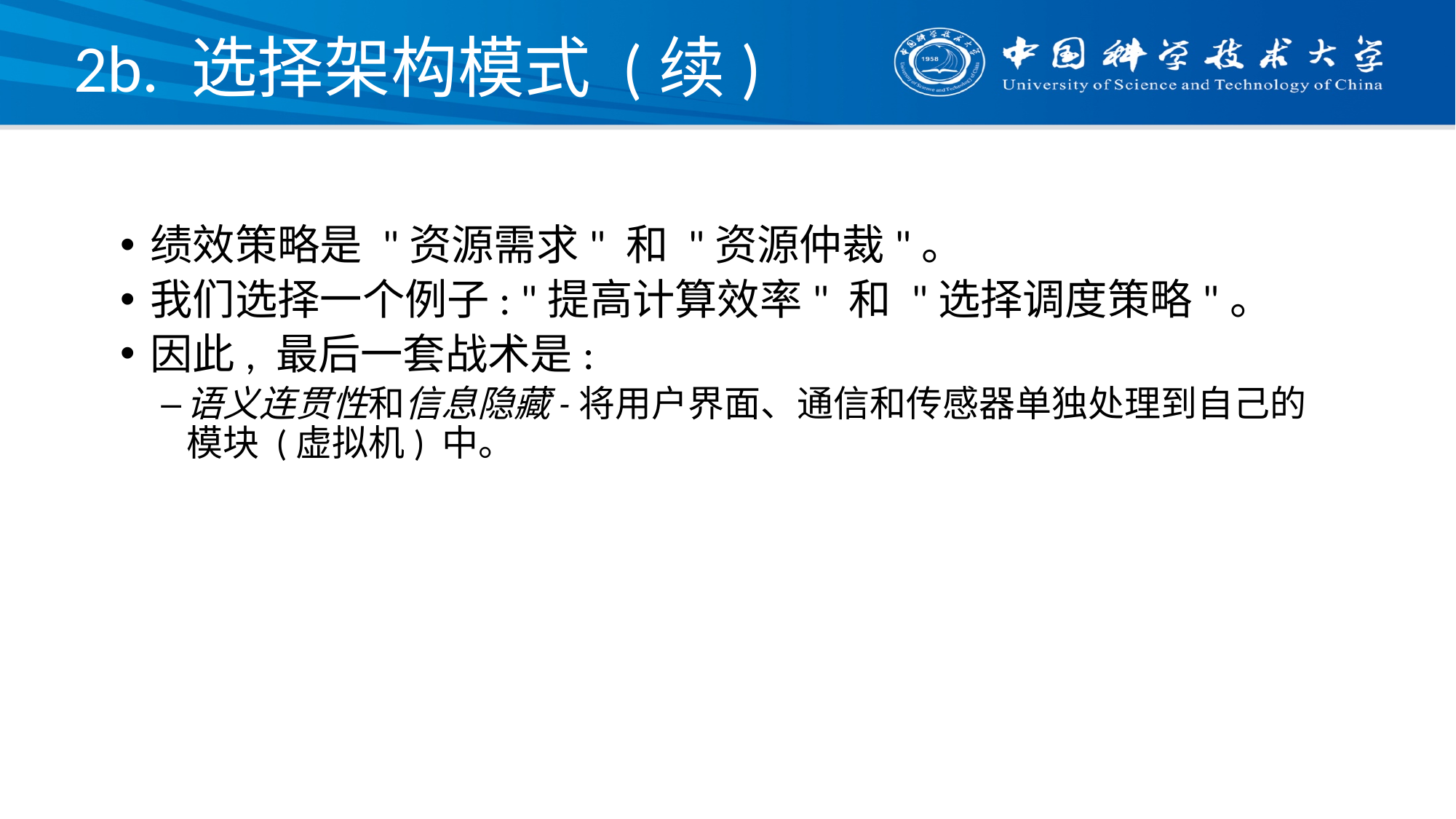

# 2b. 选择架构模式 (续)
绩效策略是 "资源需求" 和 "资源仲裁"。
我们选择一个例子: "提高计算效率" 和 "选择调度策略"。
因此, 最后一套战术是:
语义连贯性和信息隐藏-将用户界面、通信和传感器单独处理到自己的模块 (虚拟机) 中。